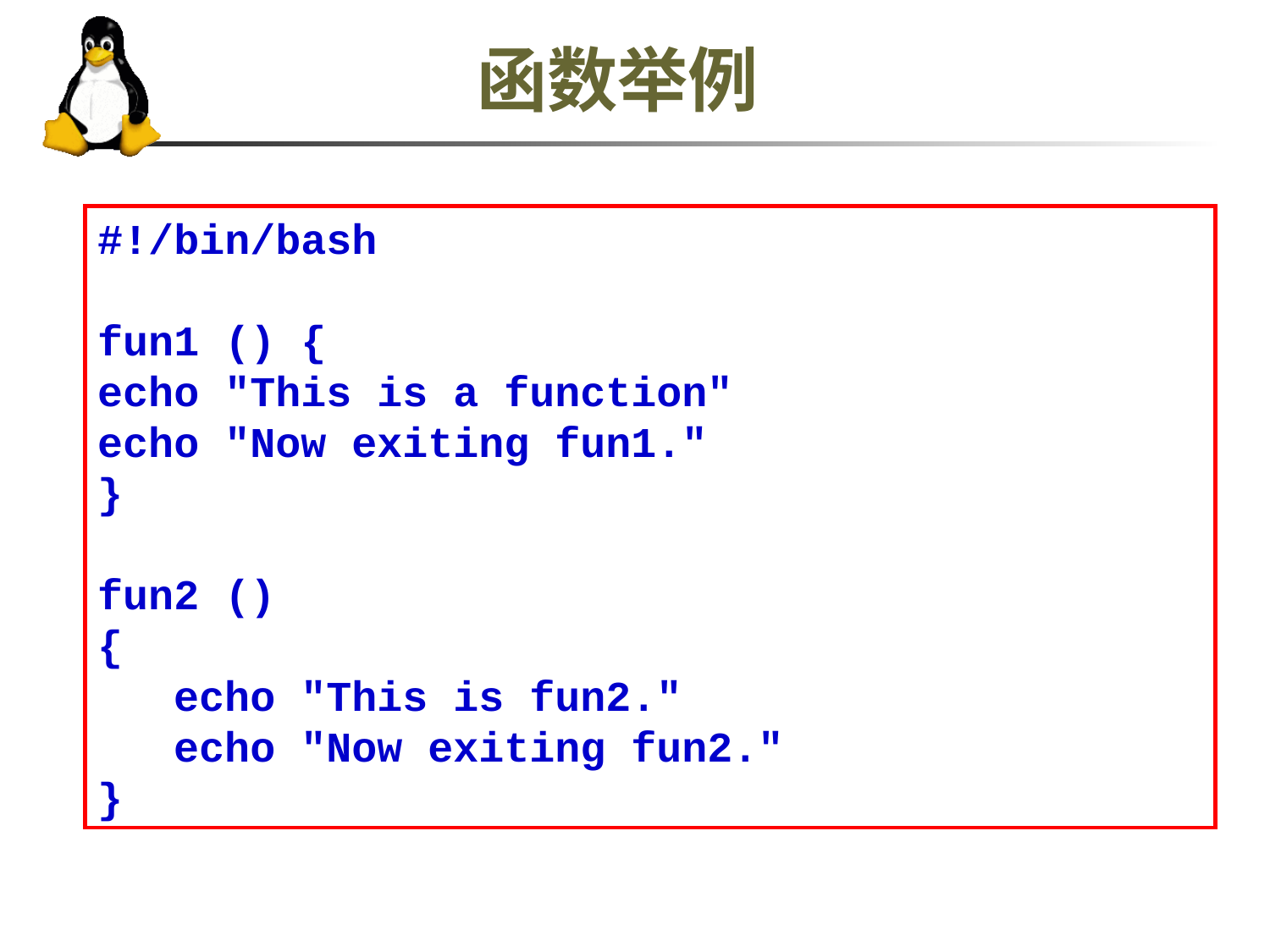

# 函数举例
#!/bin/bash

fun1 () {
echo "This is a function"
echo "Now exiting fun1."
}

fun2 ()
{
   echo "This is fun2."
   echo "Now exiting fun2."
}